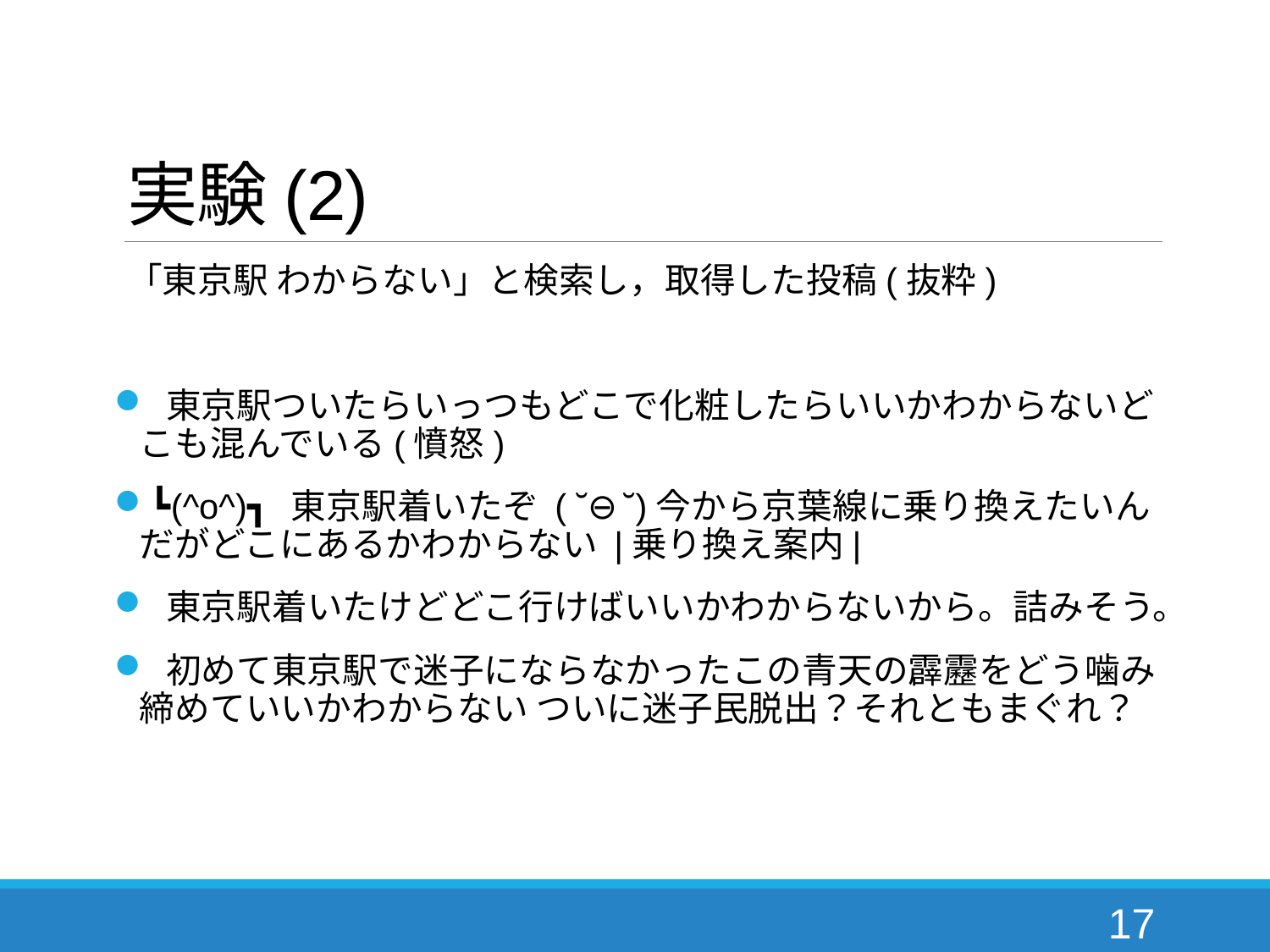

# 実験(2)
「東京駅 わからない」と検索し，取得した投稿(抜粋)

 東京駅ついたらいっつもどこで化粧したらいいかわからないどこも混んでいる(憤怒)
┗(^o^)┓東京駅着いたぞ ( ˘⊖˘)今から京葉線に乗り換えたいんだがどこにあるかわからない |乗り換え案内|
 東京駅着いたけどどこ行けばいいかわからないから。詰みそう。
 初めて東京駅で迷子にならなかったこの青天の霹靂をどう噛み締めていいかわからない ついに迷子民脱出？それともまぐれ？

17